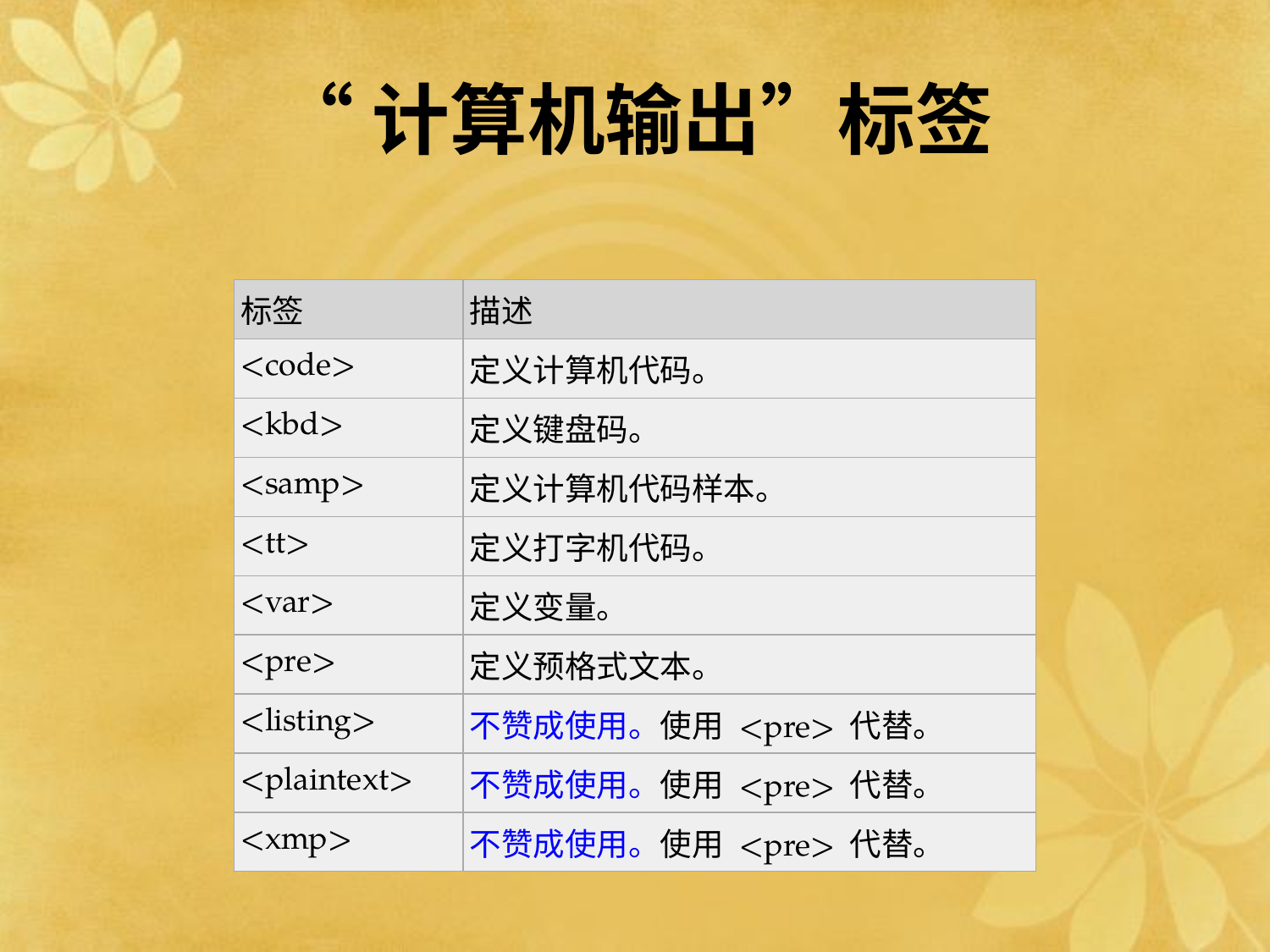

# “计算机输出”标签
| 标签 | 描述 |
| --- | --- |
| <code> | 定义计算机代码。 |
| <kbd> | 定义键盘码。 |
| <samp> | 定义计算机代码样本。 |
| <tt> | 定义打字机代码。 |
| <var> | 定义变量。 |
| <pre> | 定义预格式文本。 |
| <listing> | 不赞成使用。使用 <pre> 代替。 |
| <plaintext> | 不赞成使用。使用 <pre> 代替。 |
| <xmp> | 不赞成使用。使用 <pre> 代替。 |